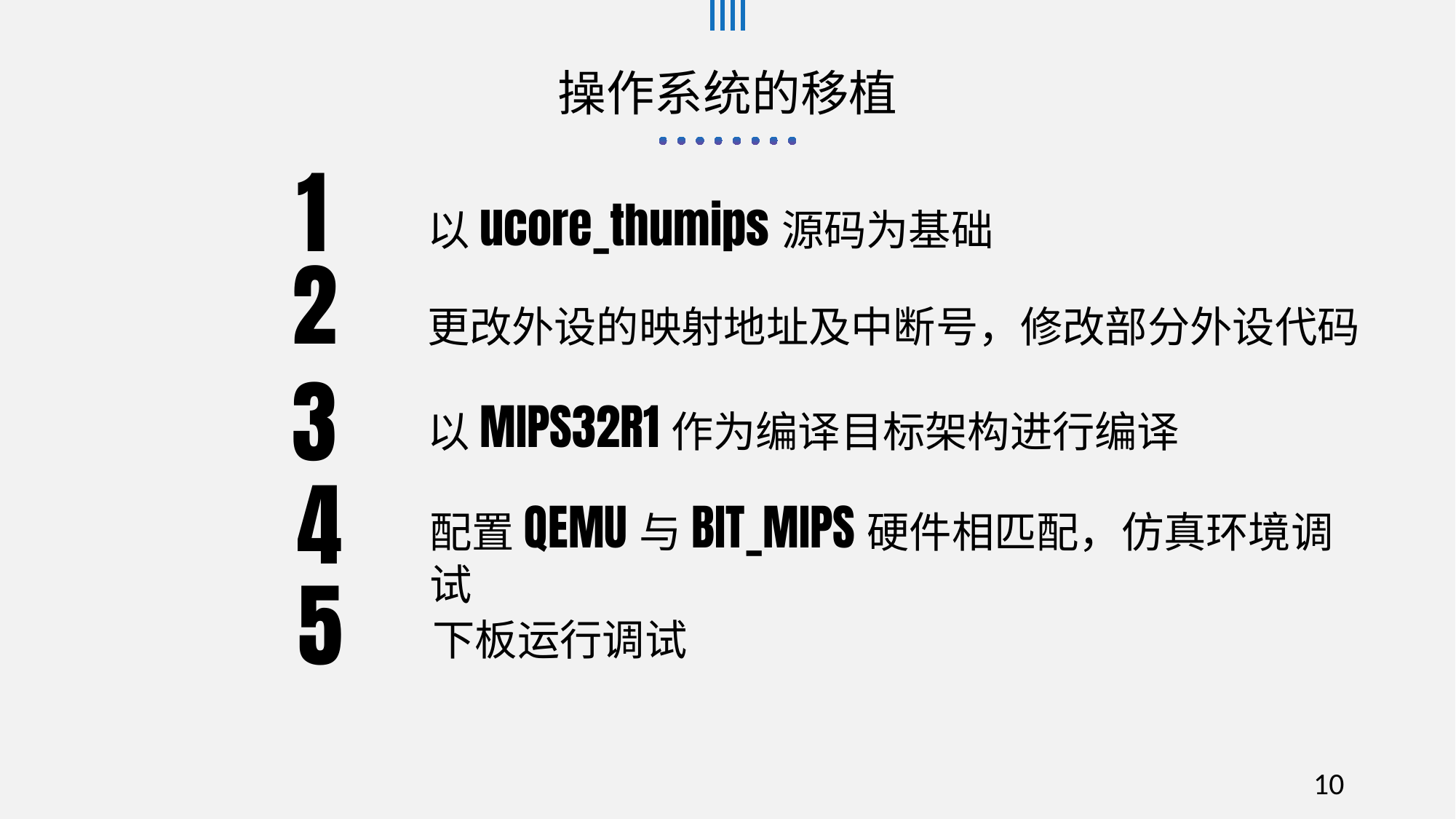

操作系统的移植

1
以ucore_thumips源码为基础
2
更改外设的映射地址及中断号，修改部分外设代码
3
以MIPS32R1作为编译目标架构进行编译
4
配置QEMU与BIT_MIPS硬件相匹配，仿真环境调试
5
下板运行调试
10